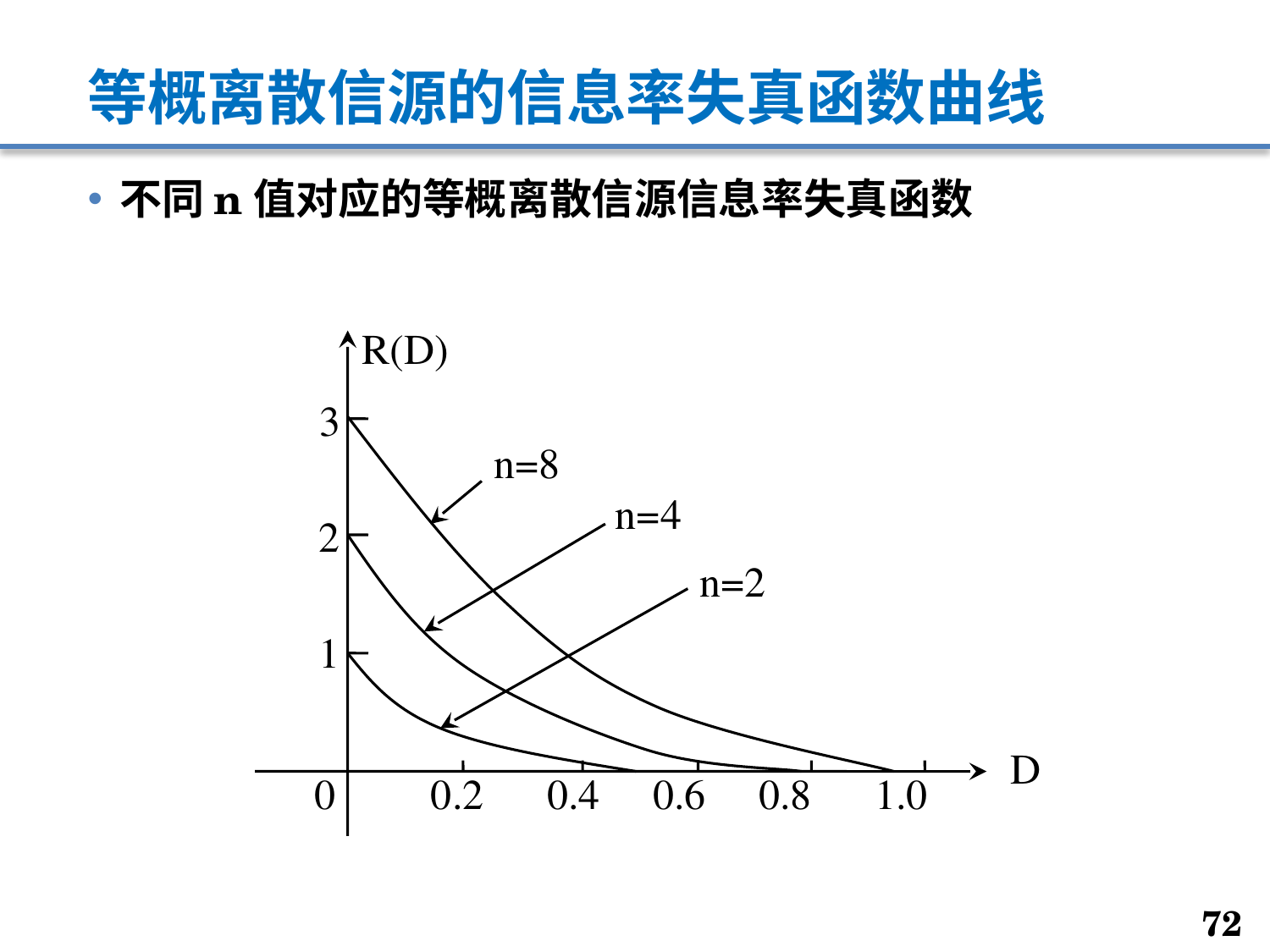

# 等概离散信源的信息率失真函数曲线
不同n值对应的等概离散信源信息率失真函数
R(D)

3

 n=8

 n=4
2

 n=2

1

D

0         0.2      0.4     0.6     0.8      1.0

72